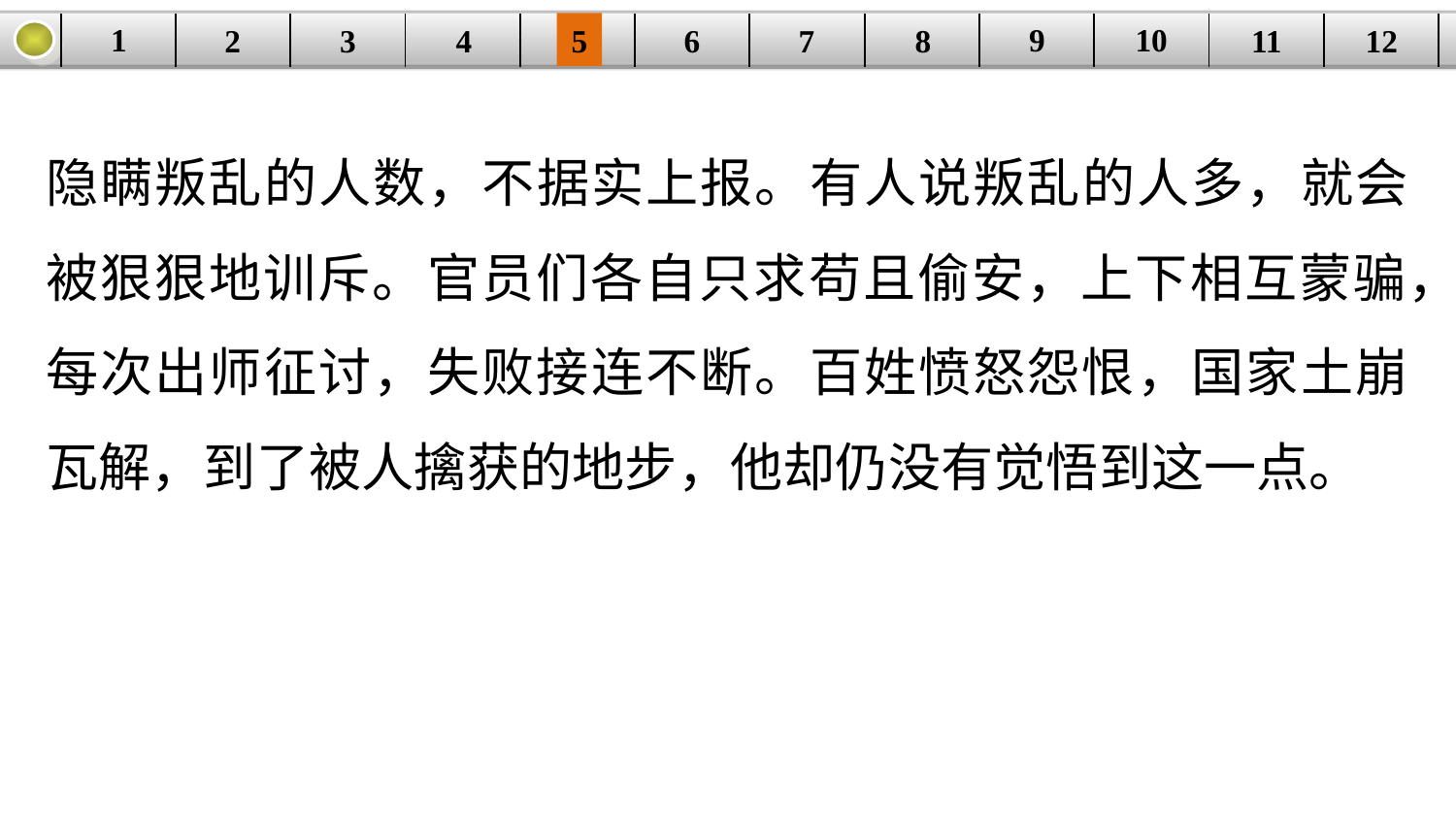

9
10
1
3
4
5
6
8
11
2
12
|  |  |  |  |  |  |  |  |  |  |  |  |
| --- | --- | --- | --- | --- | --- | --- | --- | --- | --- | --- | --- |
7

隐瞒叛乱的人数，不据实上报。有人说叛乱的人多，就会被狠狠地训斥。官员们各自只求苟且偷安，上下相互蒙骗，每次出师征讨，失败接连不断。百姓愤怒怨恨，国家土崩瓦解，到了被人擒获的地步，他却仍没有觉悟到这一点。